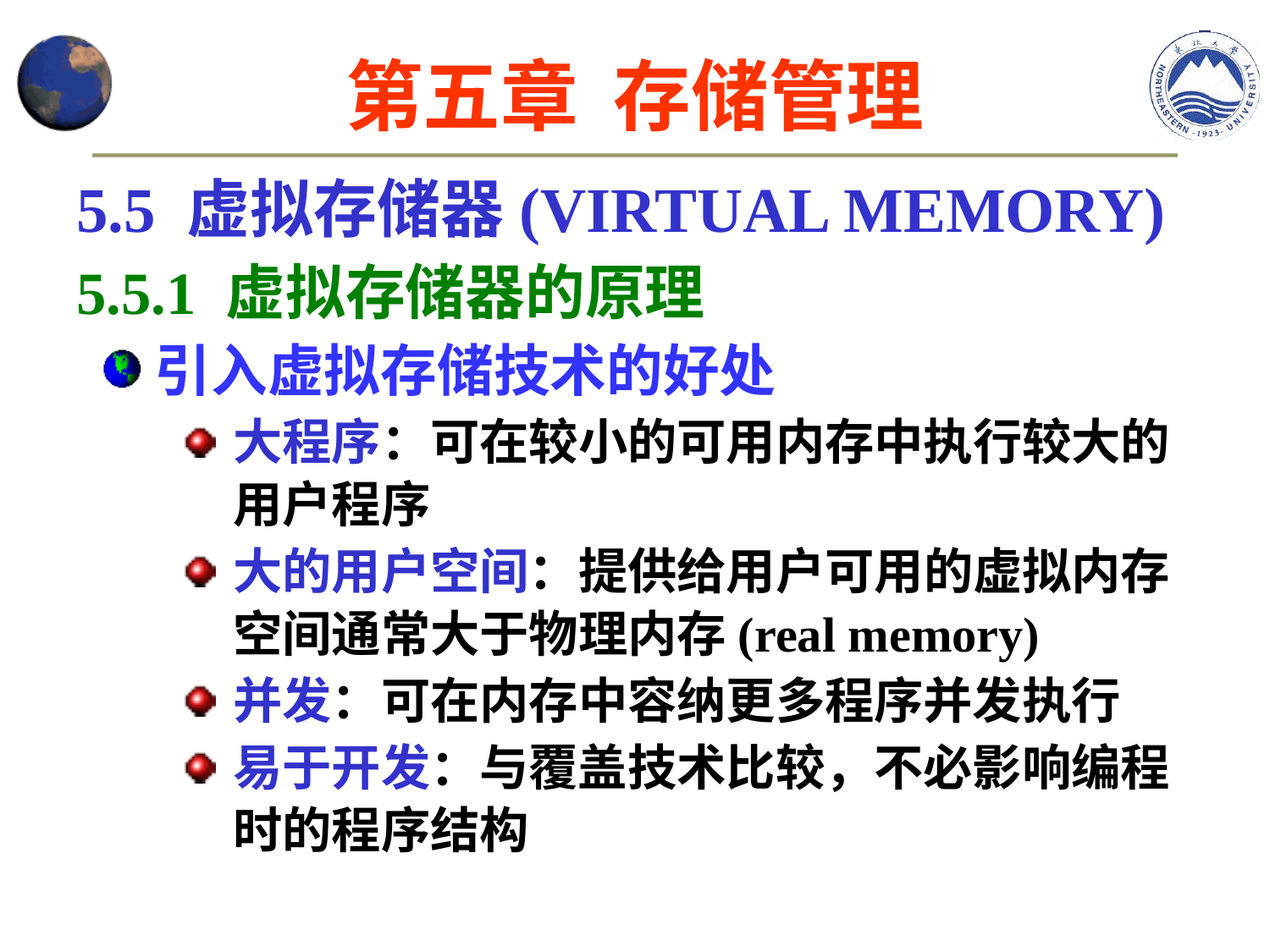

第五章  存储管理
5.5 虚拟存储器(VIRTUAL MEMORY)
5.5.1 虚拟存储器的原理
引入虚拟存储技术的好处
大程序：可在较小的可用内存中执行较大的用户程序
大的用户空间：提供给用户可用的虚拟内存空间通常大于物理内存(real memory)
并发：可在内存中容纳更多程序并发执行
易于开发：与覆盖技术比较，不必影响编程时的程序结构